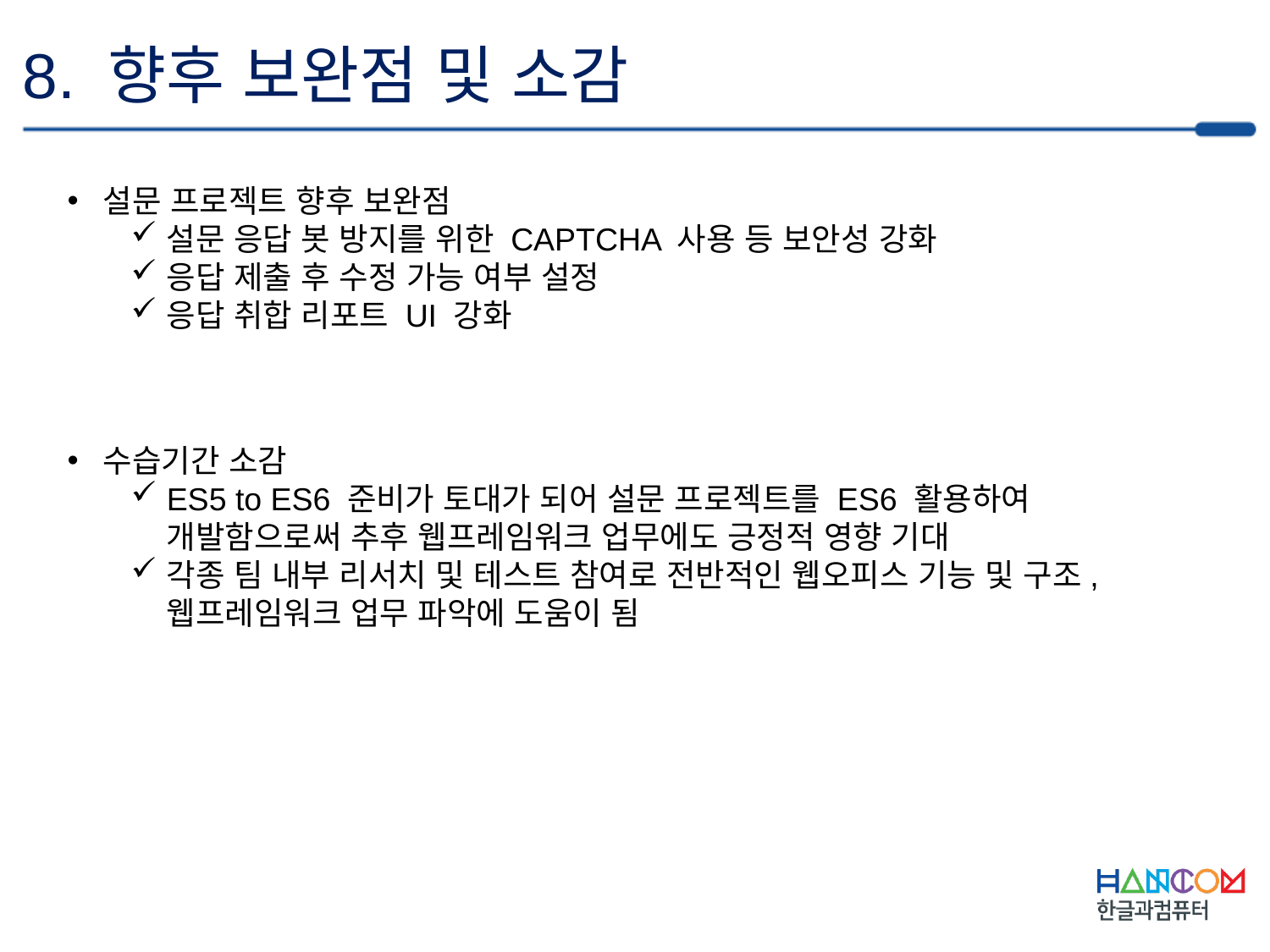

8. 향후 보완점 및 소감
설문 프로젝트 향후 보완점
설문 응답 봇 방지를 위한 CAPTCHA 사용 등 보안성 강화
응답 제출 후 수정 가능 여부 설정
응답 취합 리포트 UI 강화

수습기간 소감
ES5 to ES6 준비가 토대가 되어 설문 프로젝트를 ES6 활용하여 개발함으로써 추후 웹프레임워크 업무에도 긍정적 영향 기대
각종 팀 내부 리서치 및 테스트 참여로 전반적인 웹오피스 기능 및 구조, 웹프레임워크 업무 파악에 도움이 됨